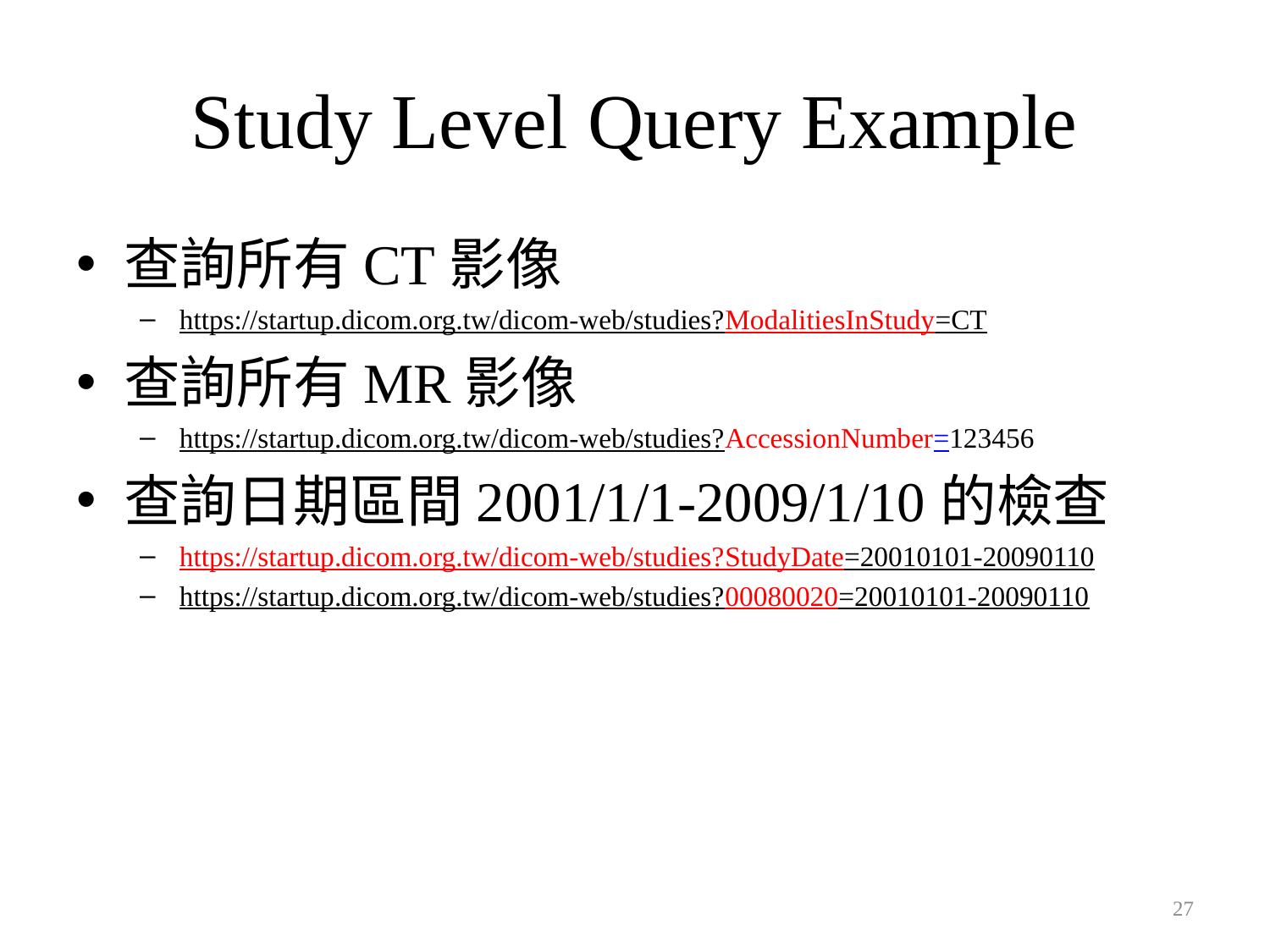

# Study Level Query Example
查詢所有CT影像
https://startup.dicom.org.tw/dicom-web/studies?ModalitiesInStudy=CT
查詢所有MR影像
https://startup.dicom.org.tw/dicom-web/studies?AccessionNumber=123456
查詢日期區間2001/1/1-2009/1/10的檢查
https://startup.dicom.org.tw/dicom-web/studies?StudyDate=20010101-20090110
https://startup.dicom.org.tw/dicom-web/studies?00080020=20010101-20090110

27